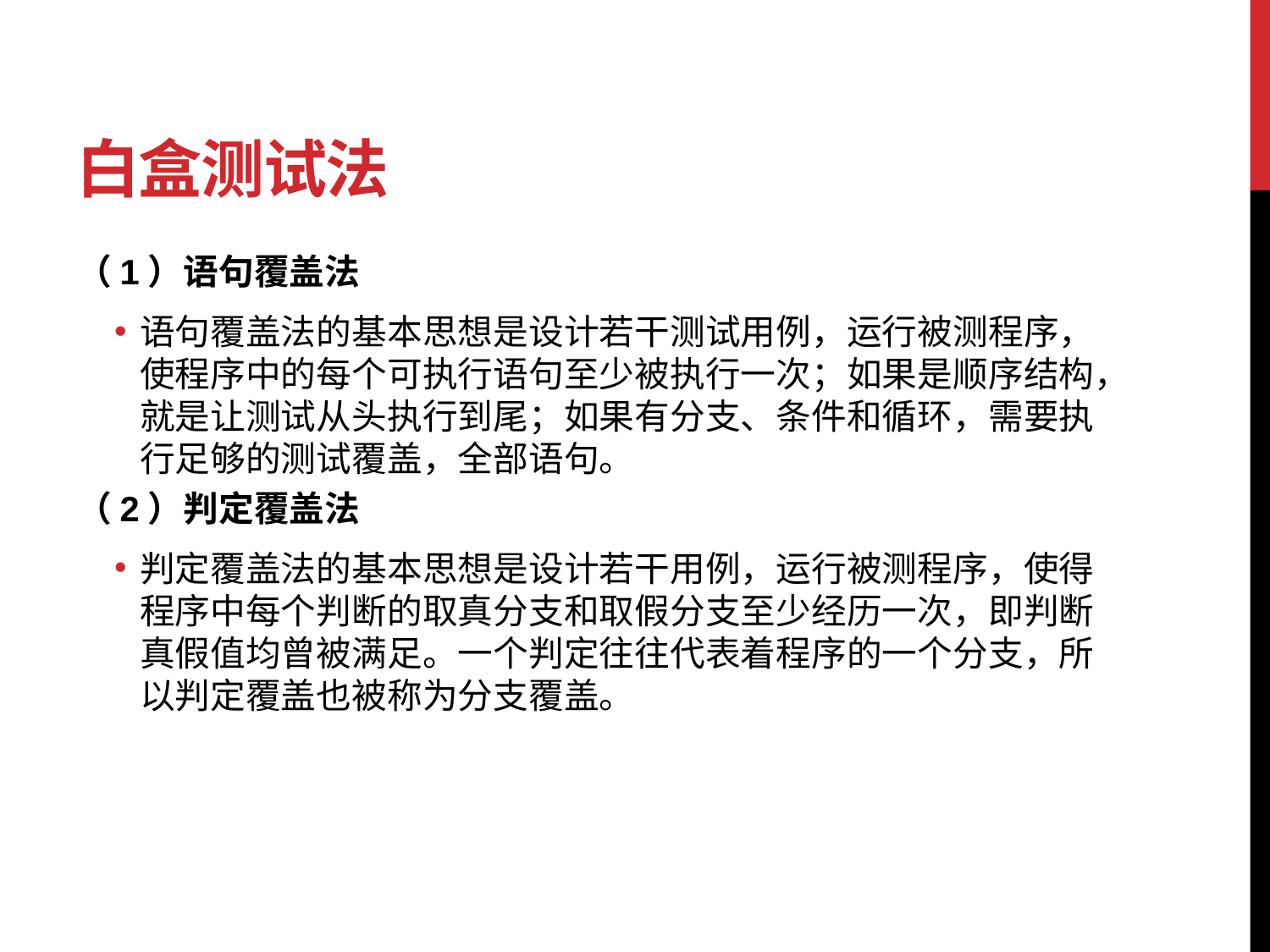

# 白盒测试法
（1）语句覆盖法
语句覆盖法的基本思想是设计若干测试用例，运行被测程序，使程序中的每个可执行语句至少被执行一次；如果是顺序结构，就是让测试从头执行到尾；如果有分支、条件和循环，需要执行足够的测试覆盖，全部语句。
（2）判定覆盖法
判定覆盖法的基本思想是设计若干用例，运行被测程序，使得程序中每个判断的取真分支和取假分支至少经历一次，即判断真假值均曾被满足。一个判定往往代表着程序的一个分支，所以判定覆盖也被称为分支覆盖。